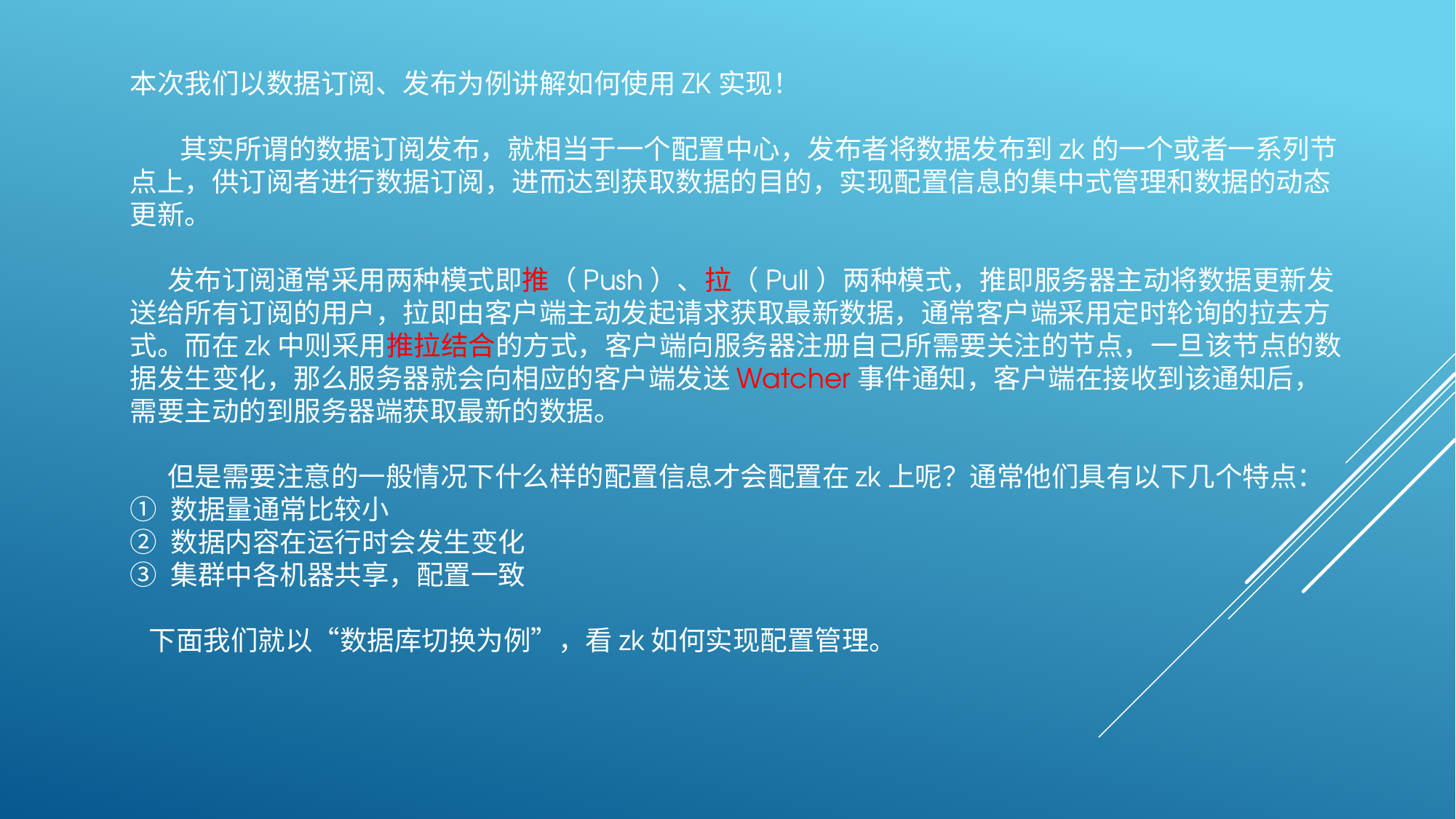

本次我们以数据订阅、发布为例讲解如何使用ZK实现！

       其实所谓的数据订阅发布，就相当于一个配置中心，发布者将数据发布到zk的一个或者一系列节点上，供订阅者进行数据订阅，进而达到获取数据的目的，实现配置信息的集中式管理和数据的动态更新。

     发布订阅通常采用两种模式即推（Push）、拉（Pull）两种模式，推即服务器主动将数据更新发送给所有订阅的用户，拉即由客户端主动发起请求获取最新数据，通常客户端采用定时轮询的拉去方式。而在zk中则采用推拉结合的方式，客户端向服务器注册自己所需要关注的节点，一旦该节点的数据发生变化，那么服务器就会向相应的客户端发送Watcher事件通知，客户端在接收到该通知后，需要主动的到服务器端获取最新的数据。

     但是需要注意的一般情况下什么样的配置信息才会配置在zk上呢？通常他们具有以下几个特点：
数据量通常比较小
数据内容在运行时会发生变化
集群中各机器共享，配置一致

  下面我们就以“数据库切换为例”，看zk如何实现配置管理。